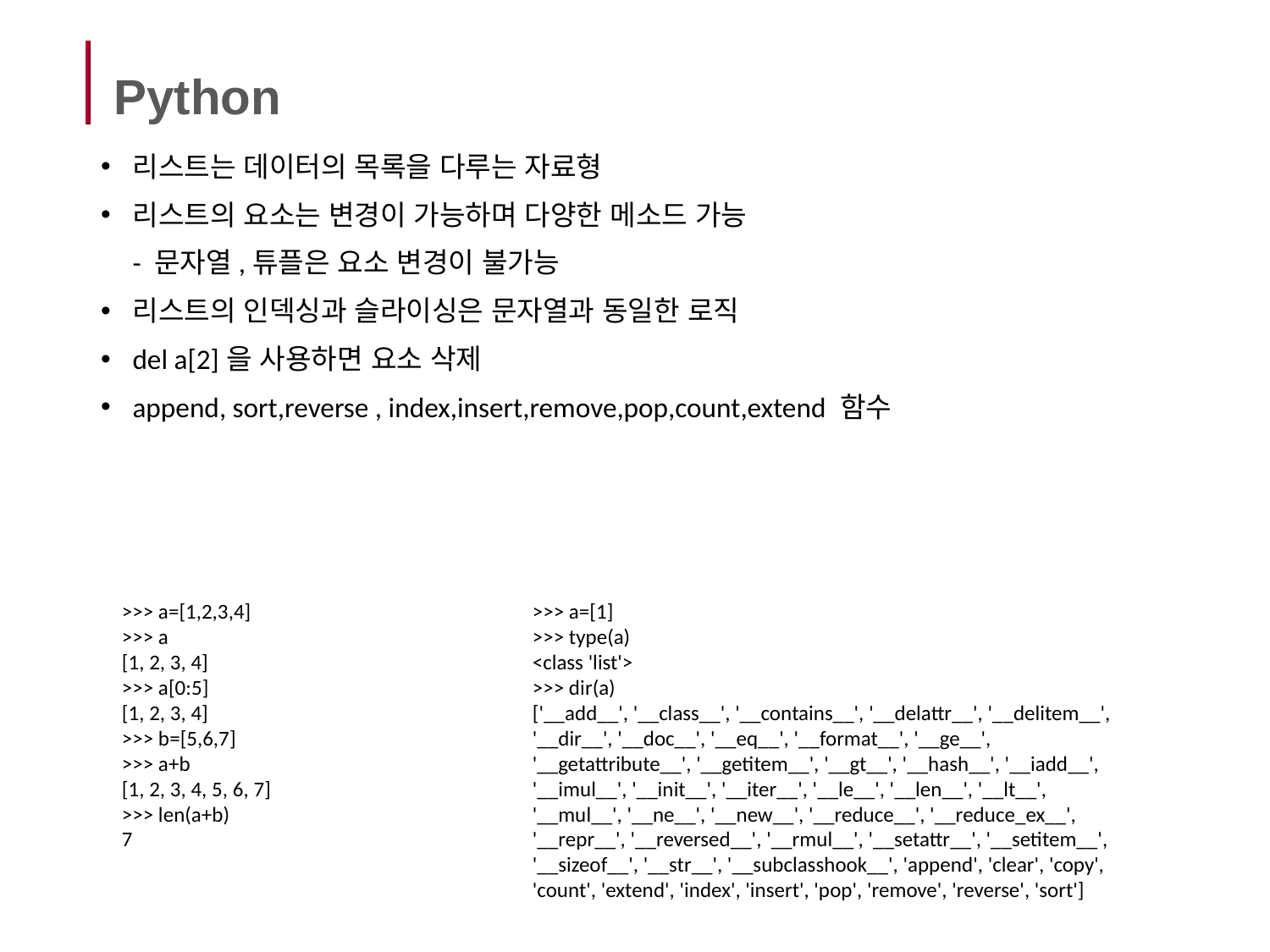

리스트는 데이터의 목록을 다루는 자료형
리스트의 요소는 변경이 가능하며 다양한 메소드 가능
     - 문자열,튜플은 요소 변경이 불가능
리스트의 인덱싱과 슬라이싱은 문자열과 동일한 로직
del a[2]을 사용하면 요소 삭제
append, sort,reverse , index,insert,remove,pop,count,extend 함수
>>> a=[1,2,3,4]
>>> a
[1, 2, 3, 4]
>>> a[0:5]
[1, 2, 3, 4]
>>> b=[5,6,7]
>>> a+b
[1, 2, 3, 4, 5, 6, 7]
>>> len(a+b)
7
>>> a=[1]
>>> type(a)
<class 'list'>
>>> dir(a)
['__add__', '__class__', '__contains__', '__delattr__', '__delitem__', '__dir__', '__doc__', '__eq__', '__format__', '__ge__', '__getattribute__', '__getitem__', '__gt__', '__hash__', '__iadd__', '__imul__', '__init__', '__iter__', '__le__', '__len__', '__lt__', '__mul__', '__ne__', '__new__', '__reduce__', '__reduce_ex__', '__repr__', '__reversed__', '__rmul__', '__setattr__', '__setitem__', '__sizeof__', '__str__', '__subclasshook__', 'append', 'clear', 'copy', 'count', 'extend', 'index', 'insert', 'pop', 'remove', 'reverse', 'sort']